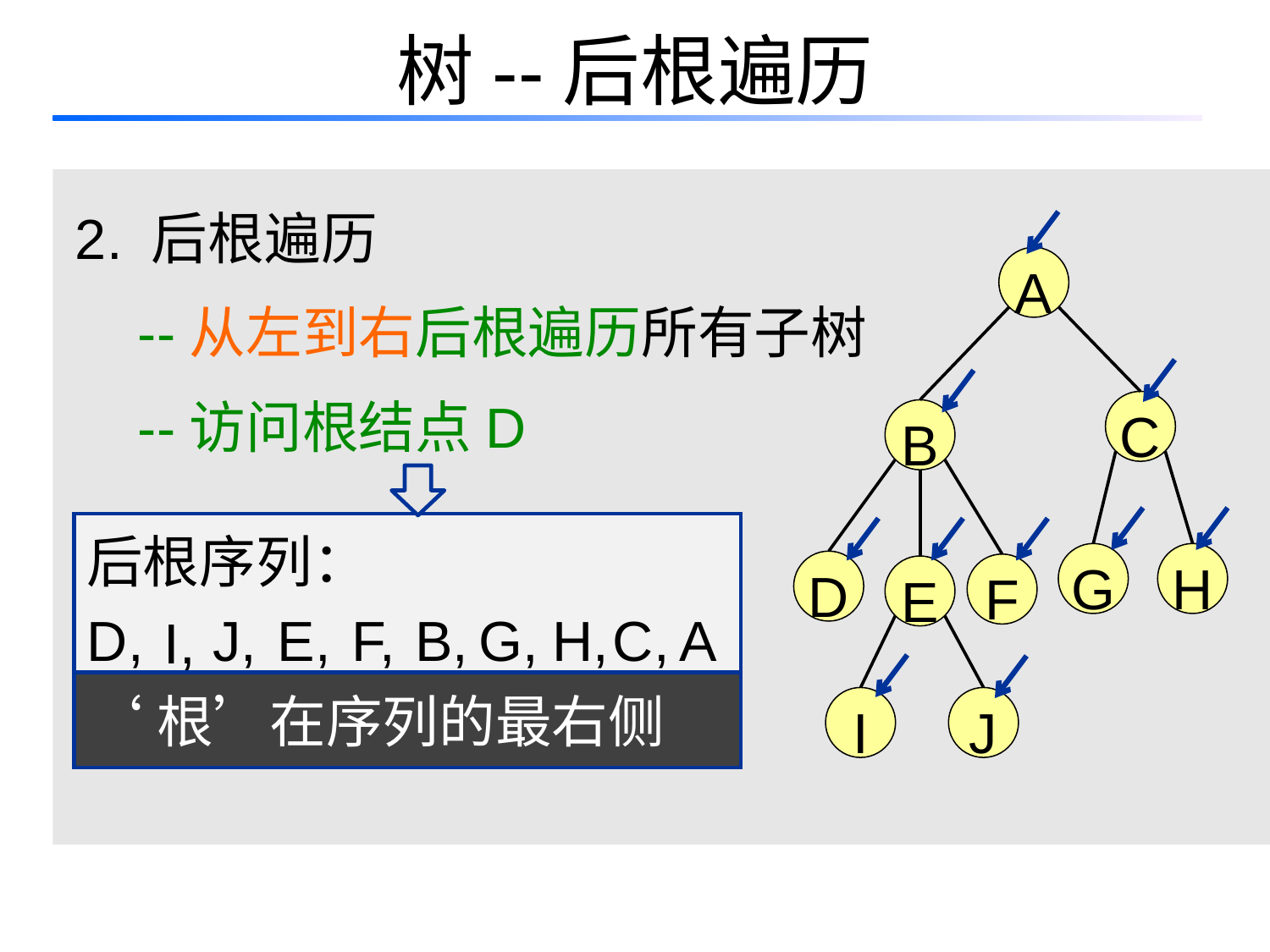

# 树--后根遍历

2. 后根遍历
    --从左到右后根遍历所有子树
    --访问根结点D

A
C
B

后根序列：

G
H
D
F
E
D,
J,
E,
F,
B,
G,
H,
C,
A
 I,
‘根’在序列的最右侧
I
J